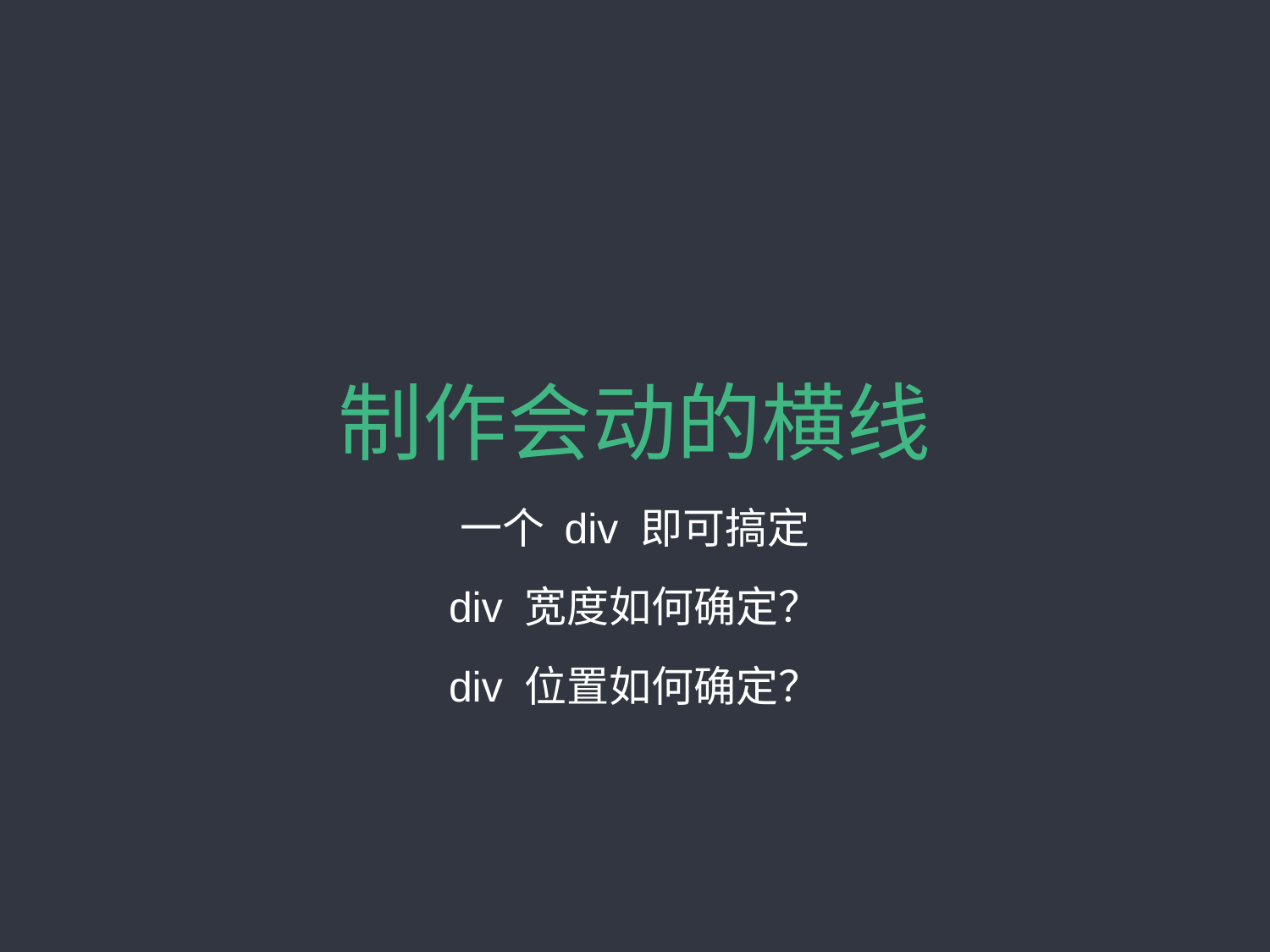

# 制作会动的横线
一个 div 即可搞定
div 宽度如何确定？
div 位置如何确定？